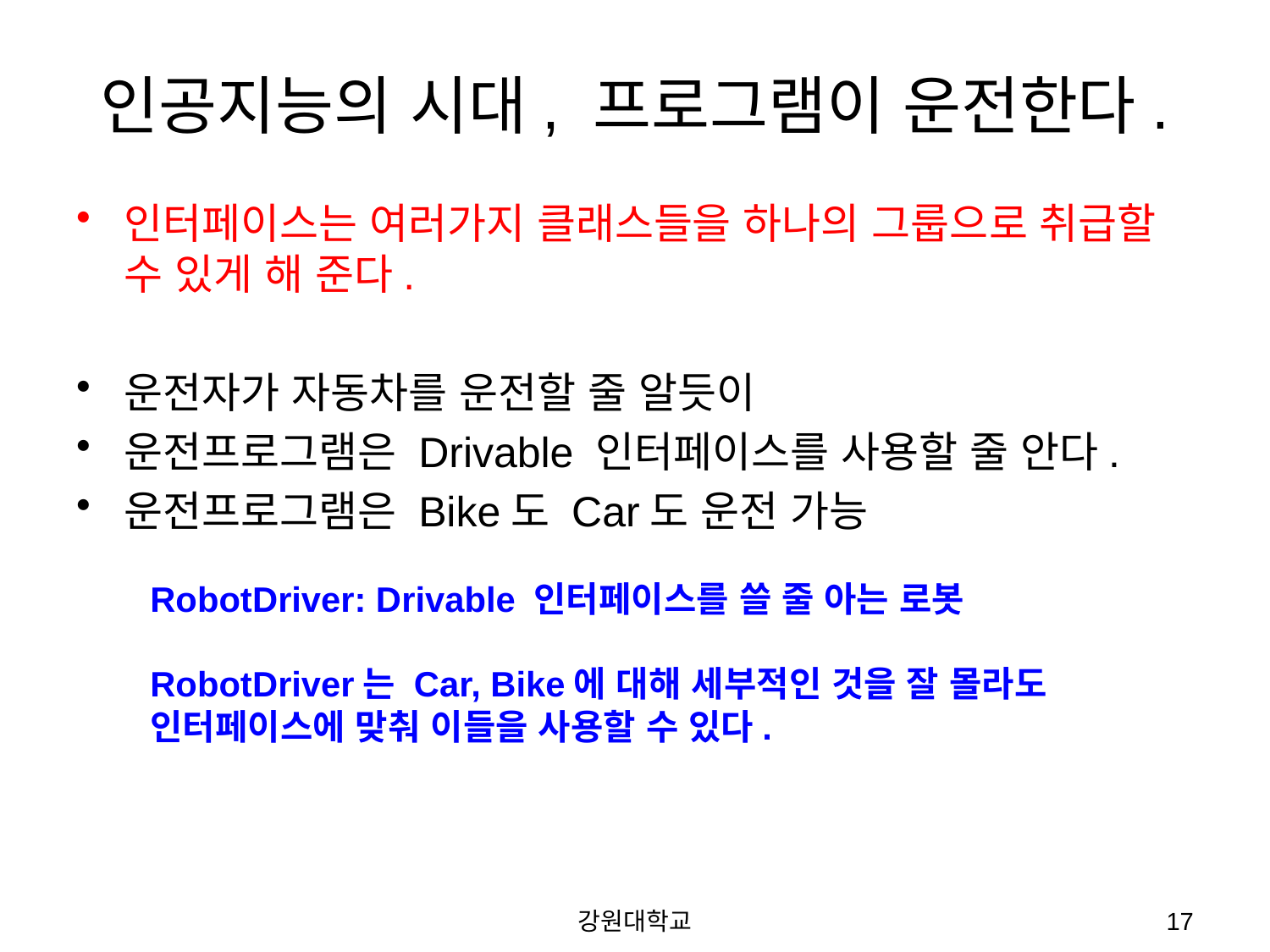

# 인공지능의 시대, 프로그램이 운전한다.
인터페이스는 여러가지 클래스들을 하나의 그룹으로 취급할 수 있게 해 준다.

운전자가 자동차를 운전할 줄 알듯이
운전프로그램은 Drivable 인터페이스를 사용할 줄 안다.
운전프로그램은 Bike도 Car도 운전 가능
RobotDriver: Drivable 인터페이스를 쓸 줄 아는 로봇

RobotDriver는 Car, Bike에 대해 세부적인 것을 잘 몰라도 인터페이스에 맞춰 이들을 사용할 수 있다.
강원대학교
17